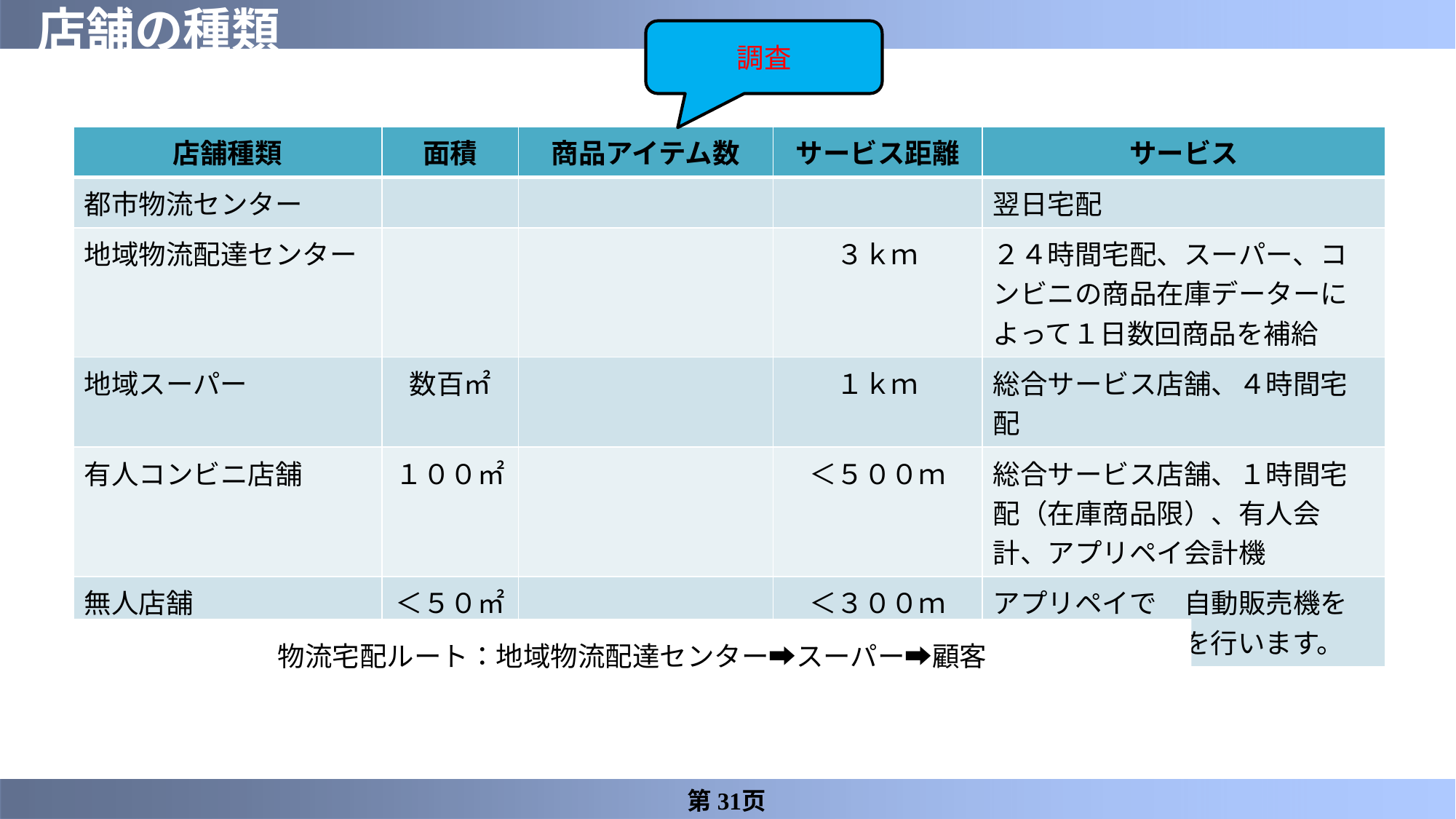

# 店舗の種類
調査

| 店舗種類 | 面積 | 商品アイテム数 | サービス距離 | サービス |
| --- | --- | --- | --- | --- |
| 都市物流センター |  |  |  | 翌日宅配 |
| 地域物流配達センター |  |  | ３ｋｍ | ２４時間宅配、スーパー、コンビニの商品在庫データーによって１日数回商品を補給 |
| 地域スーパー | 数百㎡ |  | １ｋｍ | 総合サービス店舗、４時間宅配 |
| 有人コンビニ店舗 | １００㎡ |  | ＜５００ｍ | 総合サービス店舗、１時間宅配（在庫商品限）、有人会計、アプリペイ会計機 |
| 無人店舗 | ＜５０㎡ |  | ＜３００ｍ | アプリペイで　自動販売機を利用して買い物を行います。 |
物流宅配ルート：地域物流配達センター➡スーパー➡顧客
第31页